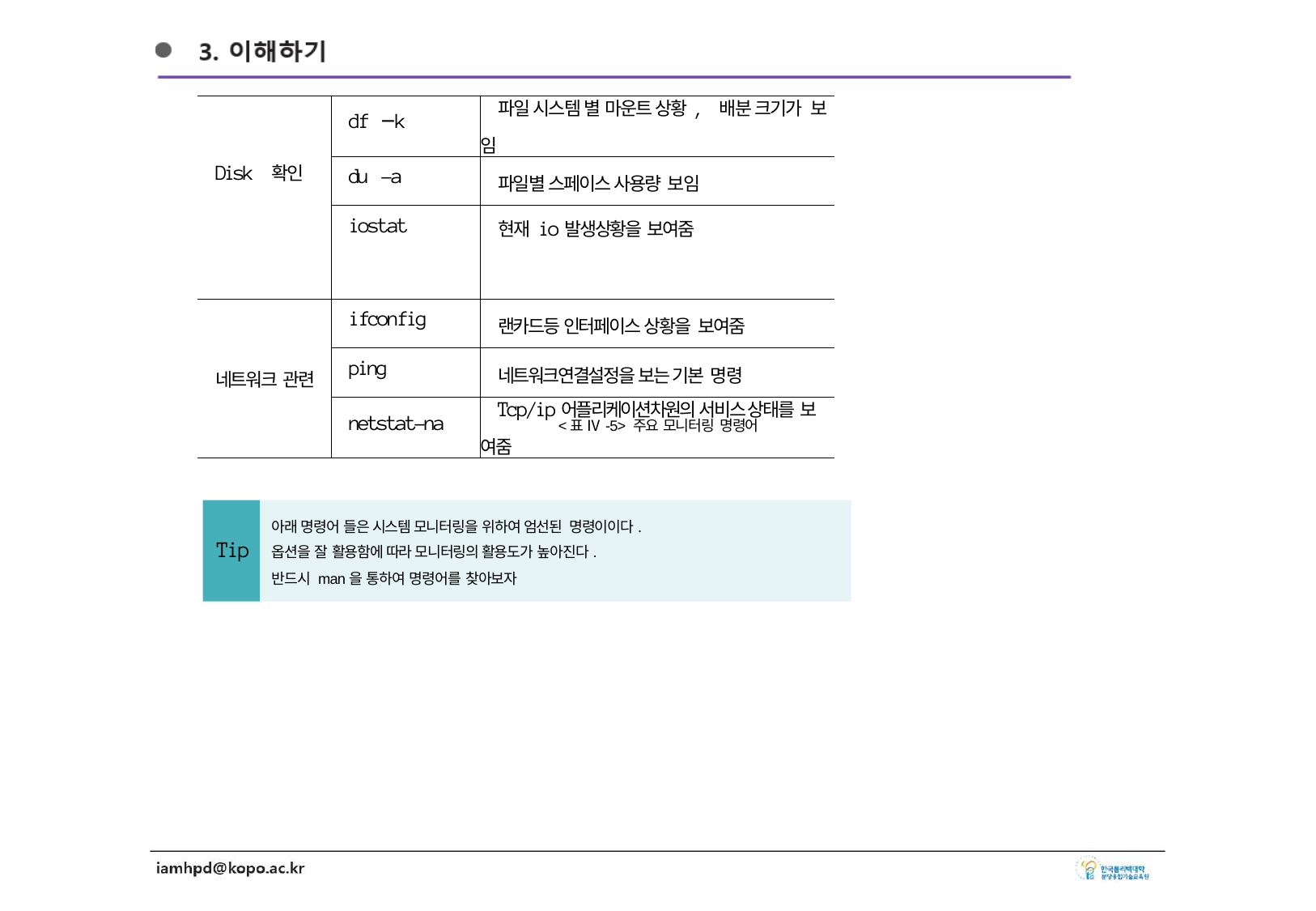

| Disk 확인 | df –k | 파일 시스템 별 마운트 상황, 배분 크기가 보 임 |
| --- | --- | --- |
|  | du -a | 파일별 스페이스 사용량 보임 |
|  | iostat | 현재 io발생상황을 보여줌 |
| 네트워크 관련 | ifconfig | 랜카드등 인터페이스 상황을 보여줌 |
|  | ping | 네트워크연결설정을 보는 기본 명령 |
|  | netstat-na | Tcp/ip어플리케이션차원의 서비스 상태를 보 여줌 |
<표 Ⅳ-5> 주요 모니터링 명령어

아래 명령어 들은 시스템 모니터링을 위하여 엄선된 명령이이다.
Tip	옵션을 잘 활용함에 따라 모니터링의 활용도가 높아진다.  반드시 man을 통하여 명령어를 찾아보자